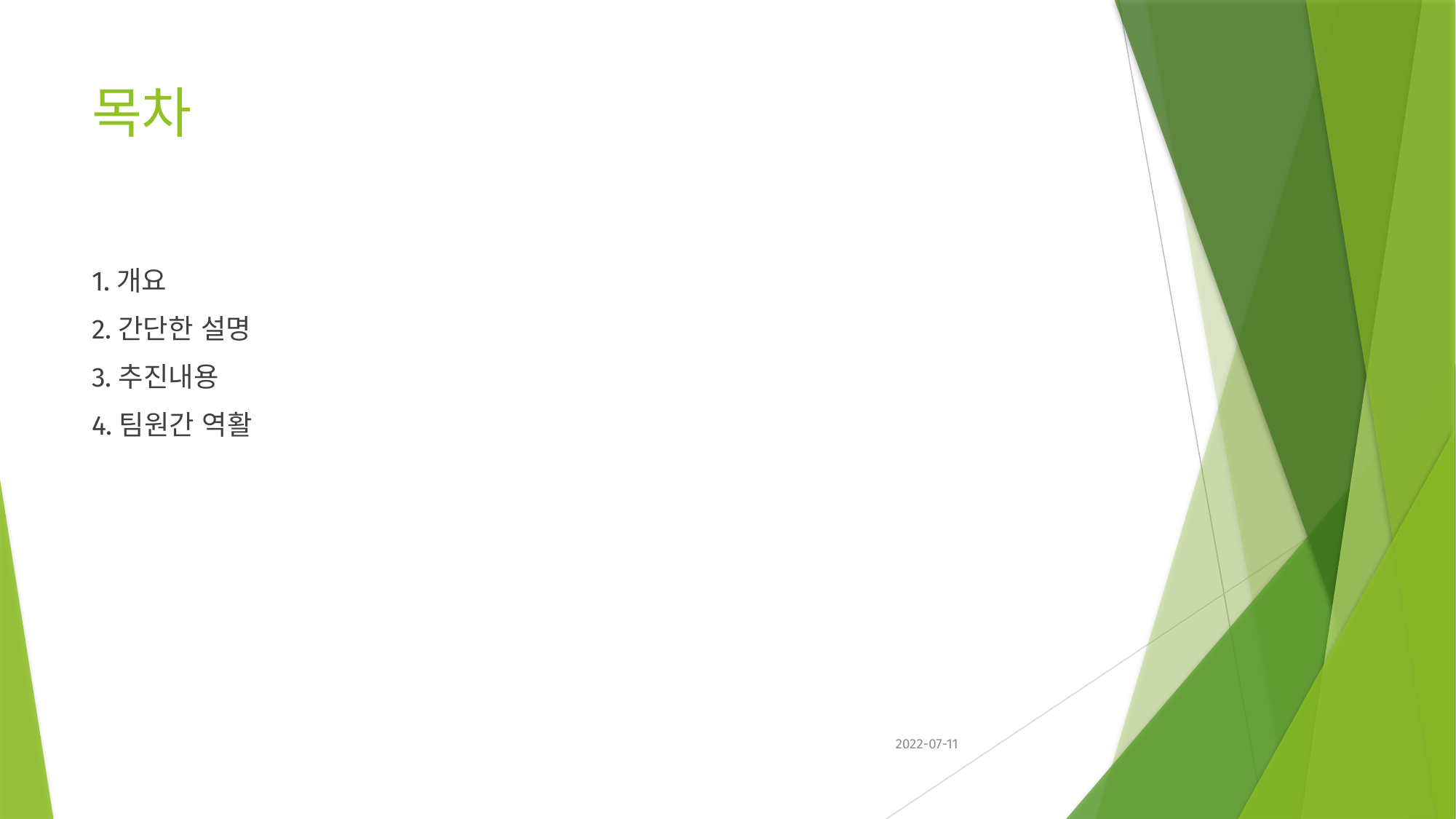

# 목차
1.개요
2.간단한 설명
3.추진내용
4.팀원간 역활
2022-07-11